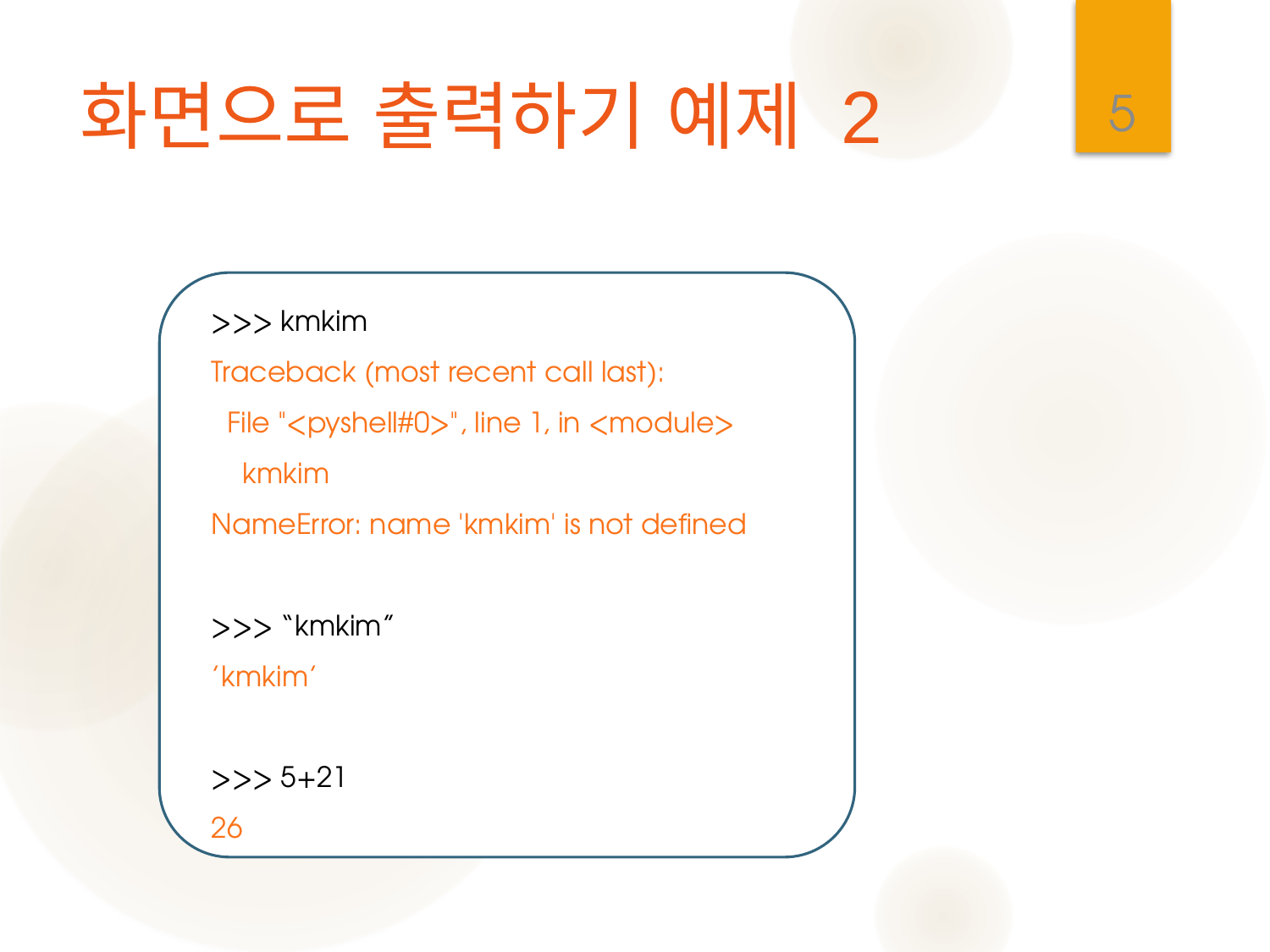

5
# 화면으로 출력하기 예제 2

>>> kmkim
Traceback (most recent call last):
  File "<pyshell#0>", line 1, in <module>
    kmkim
NameError: name 'kmkim' is not defined

>>> “kmkim”
’kmkim’

>>> 5+21
26